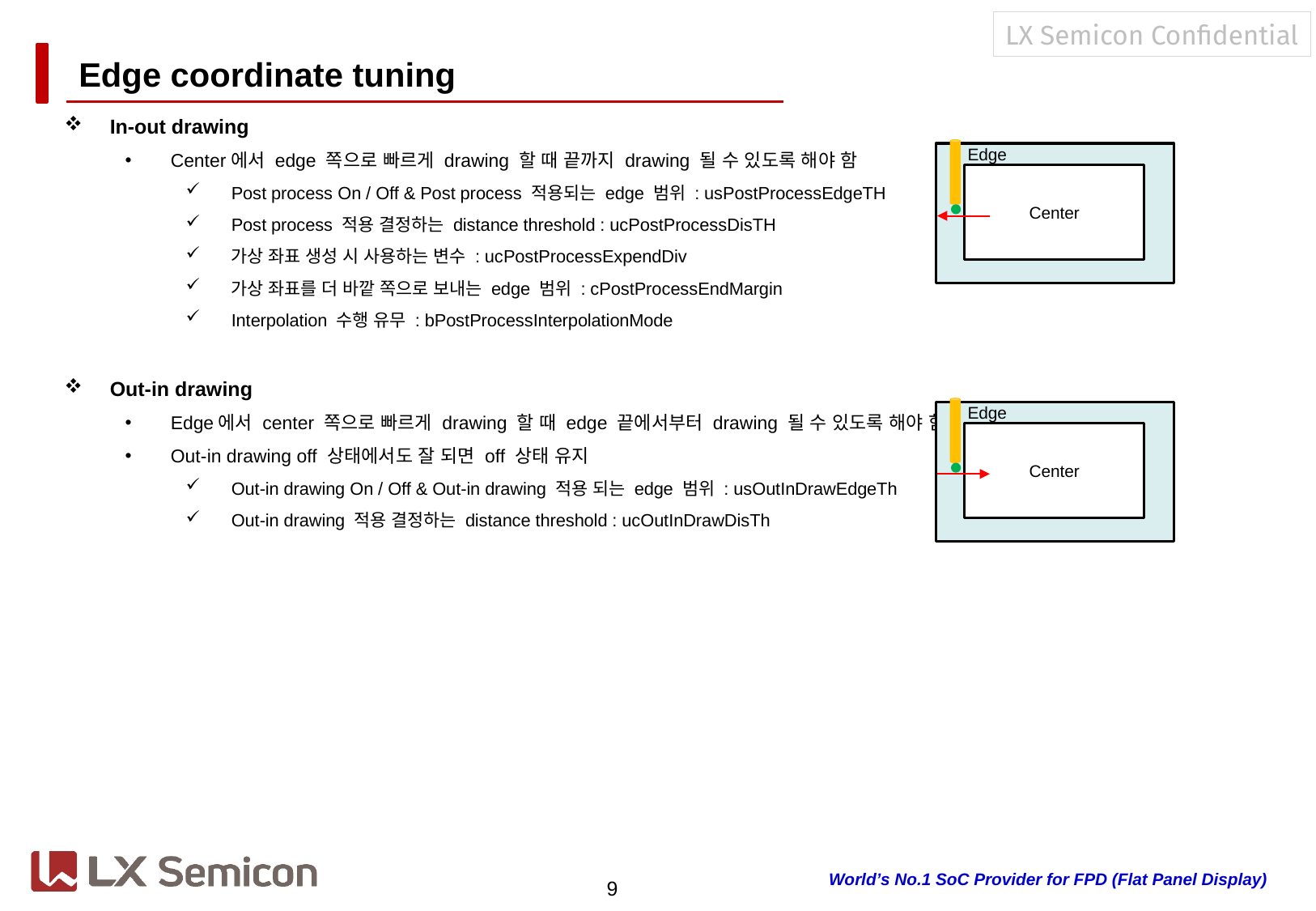

# Edge coordinate tuning
In-out drawing
Center에서 edge 쪽으로 빠르게 drawing 할 때 끝까지 drawing 될 수 있도록 해야 함
Post process On / Off & Post process 적용되는 edge 범위 : usPostProcessEdgeTH
Post process 적용 결정하는 distance threshold : ucPostProcessDisTH
가상 좌표 생성 시 사용하는 변수 : ucPostProcessExpendDiv
가상 좌표를 더 바깥 쪽으로 보내는 edge 범위 : cPostProcessEndMargin
Interpolation 수행 유무 : bPostProcessInterpolationMode

Out-in drawing
Edge에서 center 쪽으로 빠르게 drawing 할 때 edge 끝에서부터 drawing 될 수 있도록 해야 함
Out-in drawing off 상태에서도 잘 되면 off 상태 유지
Out-in drawing On / Off & Out-in drawing 적용 되는 edge 범위 : usOutInDrawEdgeTh
Out-in drawing 적용 결정하는 distance threshold : ucOutInDrawDisTh

Edge

Center

Edge

Center